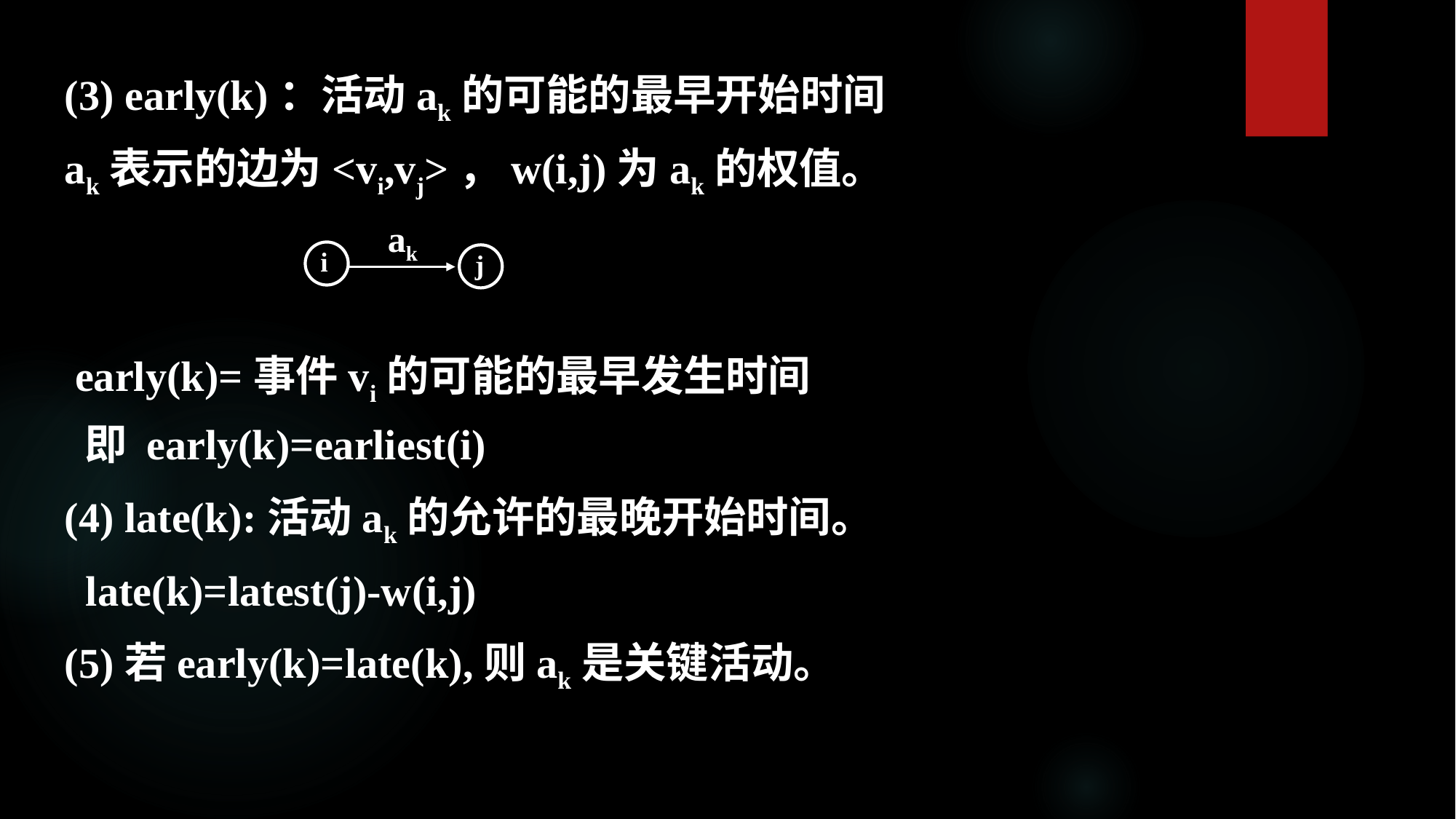

(3) early(k)：活动ak的可能的最早开始时间
ak表示的边为<vi,vj>，w(i,j)为ak的权值。

 early(k)=事件vi的可能的最早发生时间
 即 early(k)=earliest(i)
(4) late(k):活动ak的允许的最晚开始时间。
  late(k)=latest(j)-w(i,j)
(5)若early(k)=late(k),则ak是关键活动。
ak
i
j